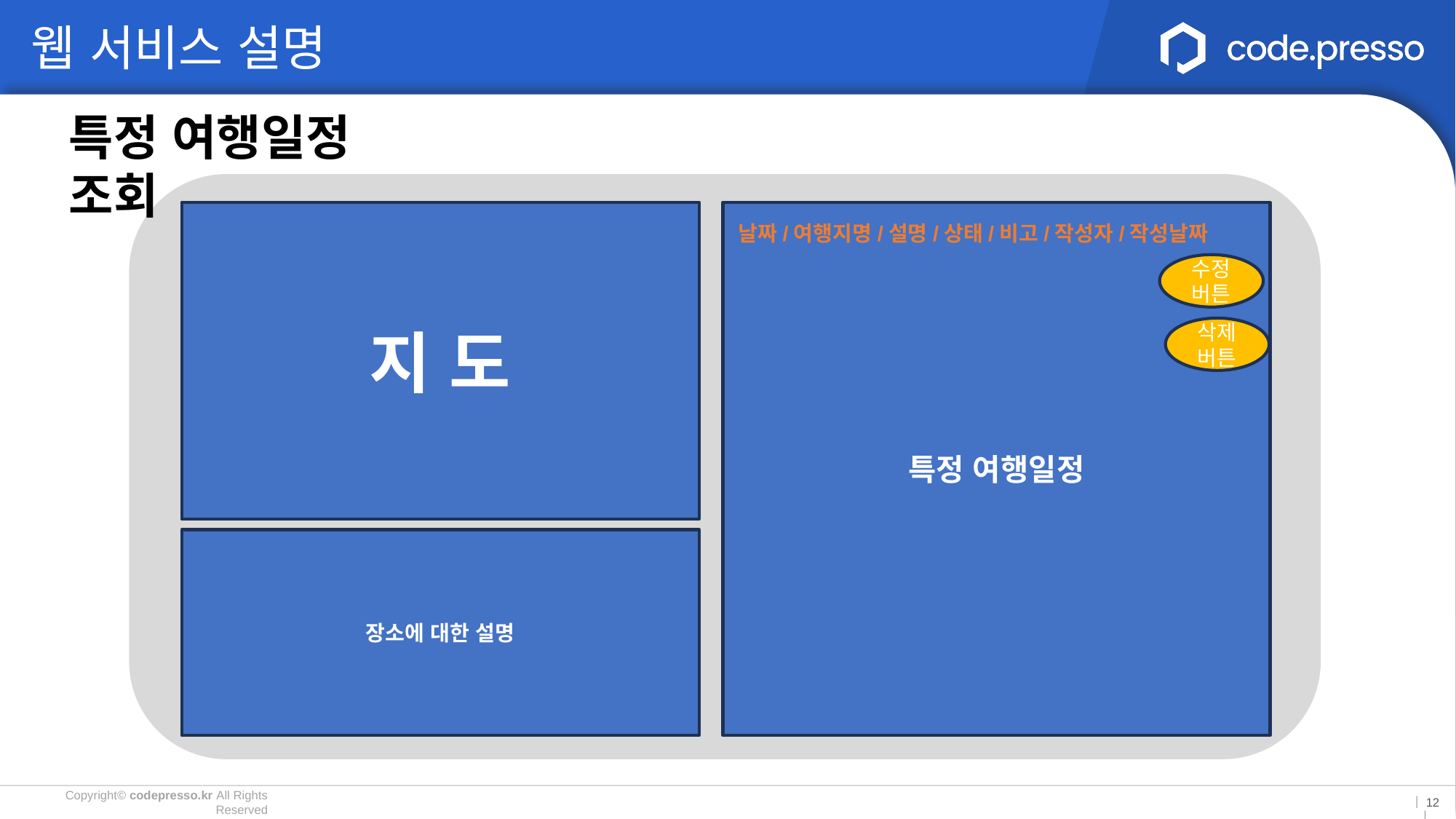

웹 서비스 설명
특정 여행일정 조회
여행 일정 도우미

지 도
특정 여행일정

날짜/여행지명/설명/상태/비고/작성자/작성날짜
수정버튼
삭제버튼
장소에 대한 설명